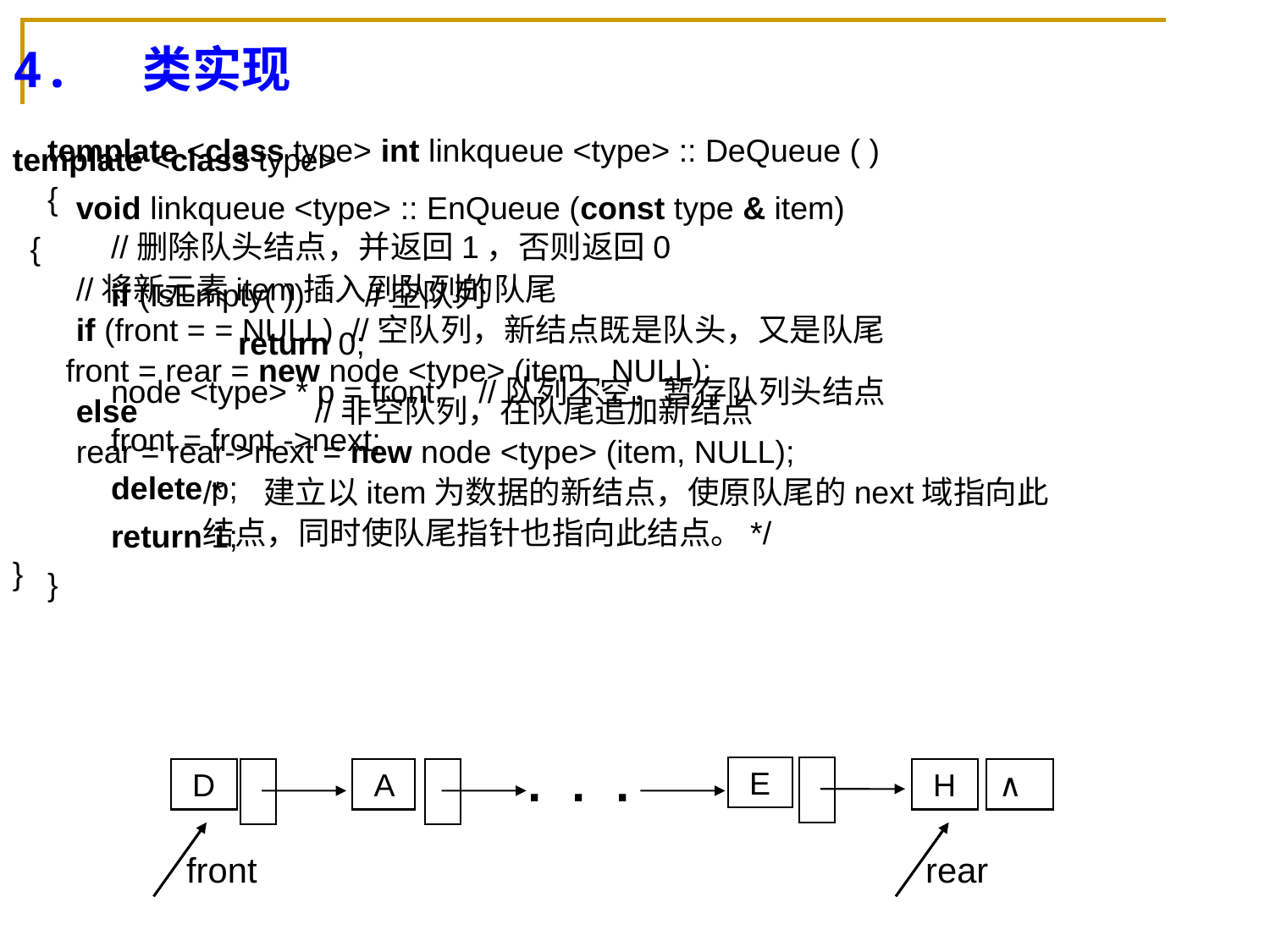

# 4.  类实现
template <class type> int linkqueue <type> :: DeQueue ( )
{
	//删除队头结点，并返回1，否则返回0
	if (IsEmpty( )) 	//空队列
		return 0;
 	node <type> * p = front;    //队列不空，暂存队列头结点
 	front = front ->next;
 	delete p;
	return 1;
}
template <class type>
	void linkqueue <type> :: EnQueue (const type & item)
  {
	//将新元素item插入到队列的队尾
	if (front = = NULL)  //空队列，新结点既是队头，又是队尾
      front = rear = new node <type> (item , NULL);
   	else                    //非空队列，在队尾追加新结点
       	rear = rear->next = new node <type> (item, NULL);
		/*　建立以item为数据的新结点，使原队尾的next域指向此
		结点，同时使队尾指针也指向此结点。*/
}
 E

 D

 A

·  ·  ·
 H
∧

front
rear